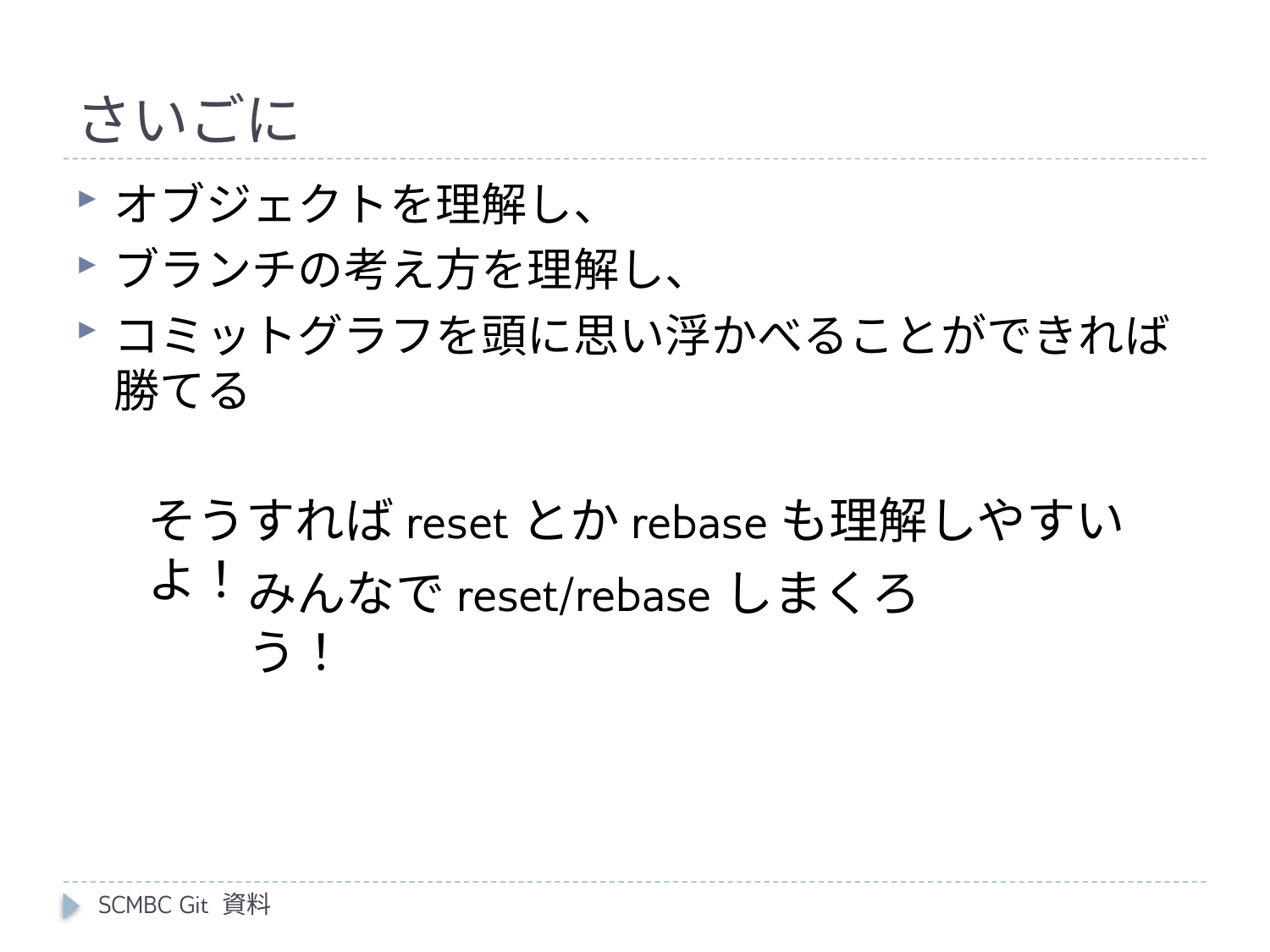

# さいごに
オブジェクトを理解し、
ブランチの考え方を理解し、
コミットグラフを頭に思い浮かべることができれば勝てる

そうすればresetとかrebaseも理解しやすいよ！
みんなでreset/rebaseしまくろう！
SCMBC Git 資料